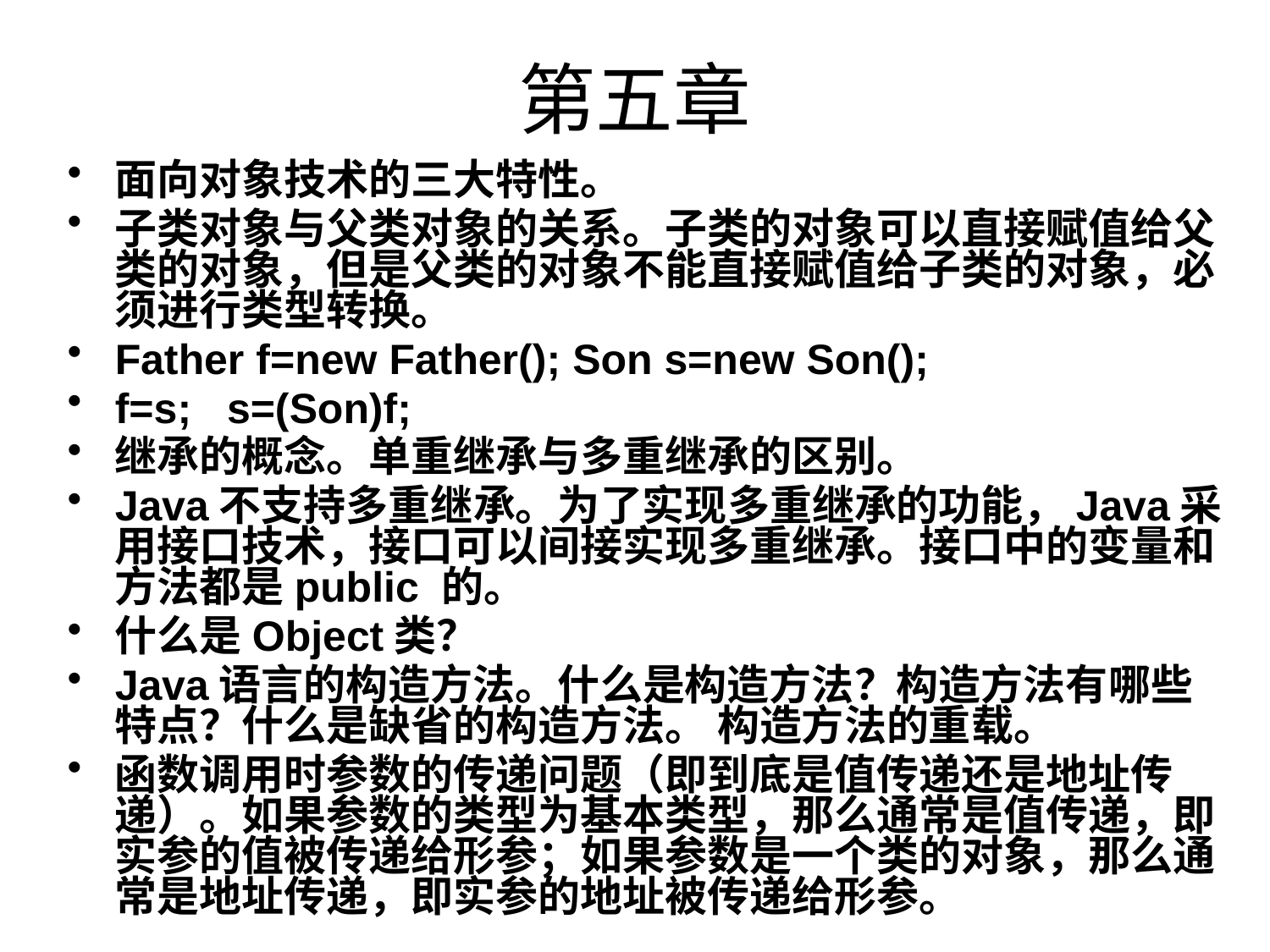

# 第五章
面向对象技术的三大特性。
子类对象与父类对象的关系。子类的对象可以直接赋值给父类的对象，但是父类的对象不能直接赋值给子类的对象，必须进行类型转换。
Father f=new Father(); Son s=new Son();
f=s;   s=(Son)f;
继承的概念。单重继承与多重继承的区别。
Java不支持多重继承。为了实现多重继承的功能，Java采用接口技术，接口可以间接实现多重继承。接口中的变量和方法都是public 的。
什么是Object类？
Java语言的构造方法。什么是构造方法？构造方法有哪些特点？什么是缺省的构造方法。 构造方法的重载。
函数调用时参数的传递问题（即到底是值传递还是地址传递）。如果参数的类型为基本类型，那么通常是值传递，即实参的值被传递给形参；如果参数是一个类的对象，那么通常是地址传递，即实参的地址被传递给形参。